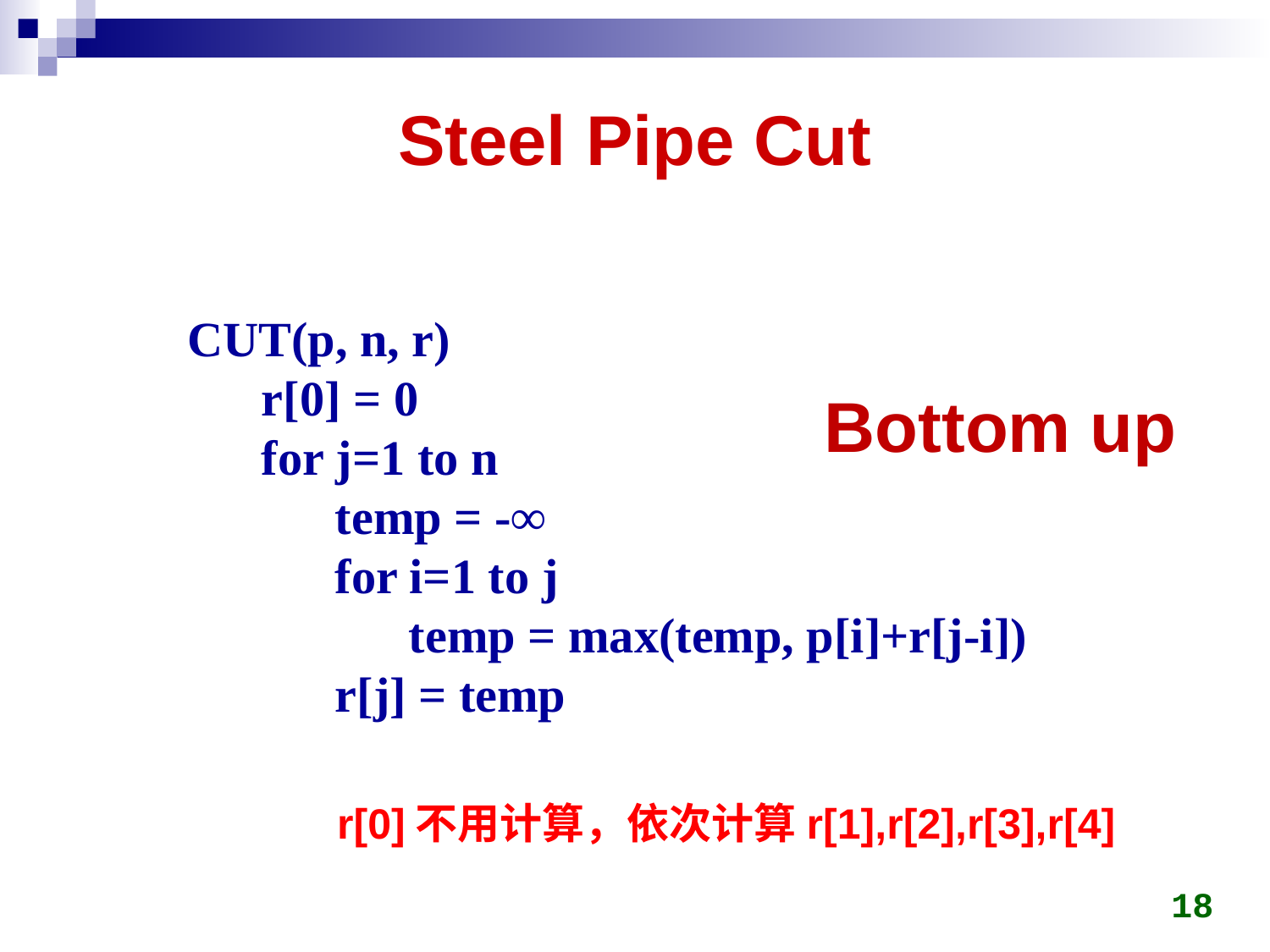

# Steel Pipe Cut
CUT(p, n, r)
      r[0] = 0
      for j=1 to n
            temp = -∞
            for i=1 to j
                  temp = max(temp, p[i]+r[j-i])
            r[j] = temp
Bottom up
r[0]不用计算，依次计算r[1],r[2],r[3],r[4]
18